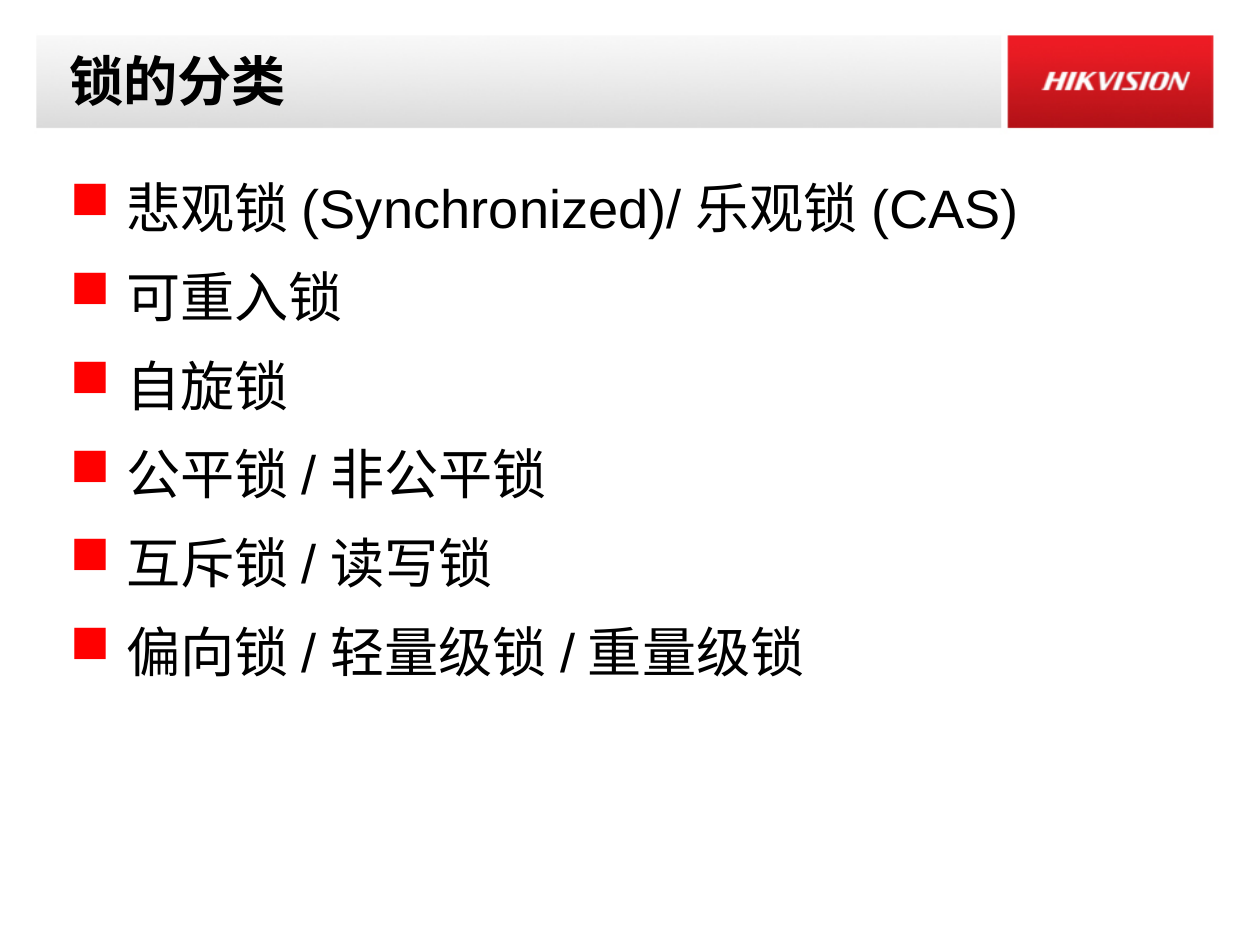

# 锁的分类
悲观锁(Synchronized)/乐观锁(CAS)
可重入锁
自旋锁
公平锁/非公平锁
互斥锁/读写锁
偏向锁/轻量级锁/重量级锁